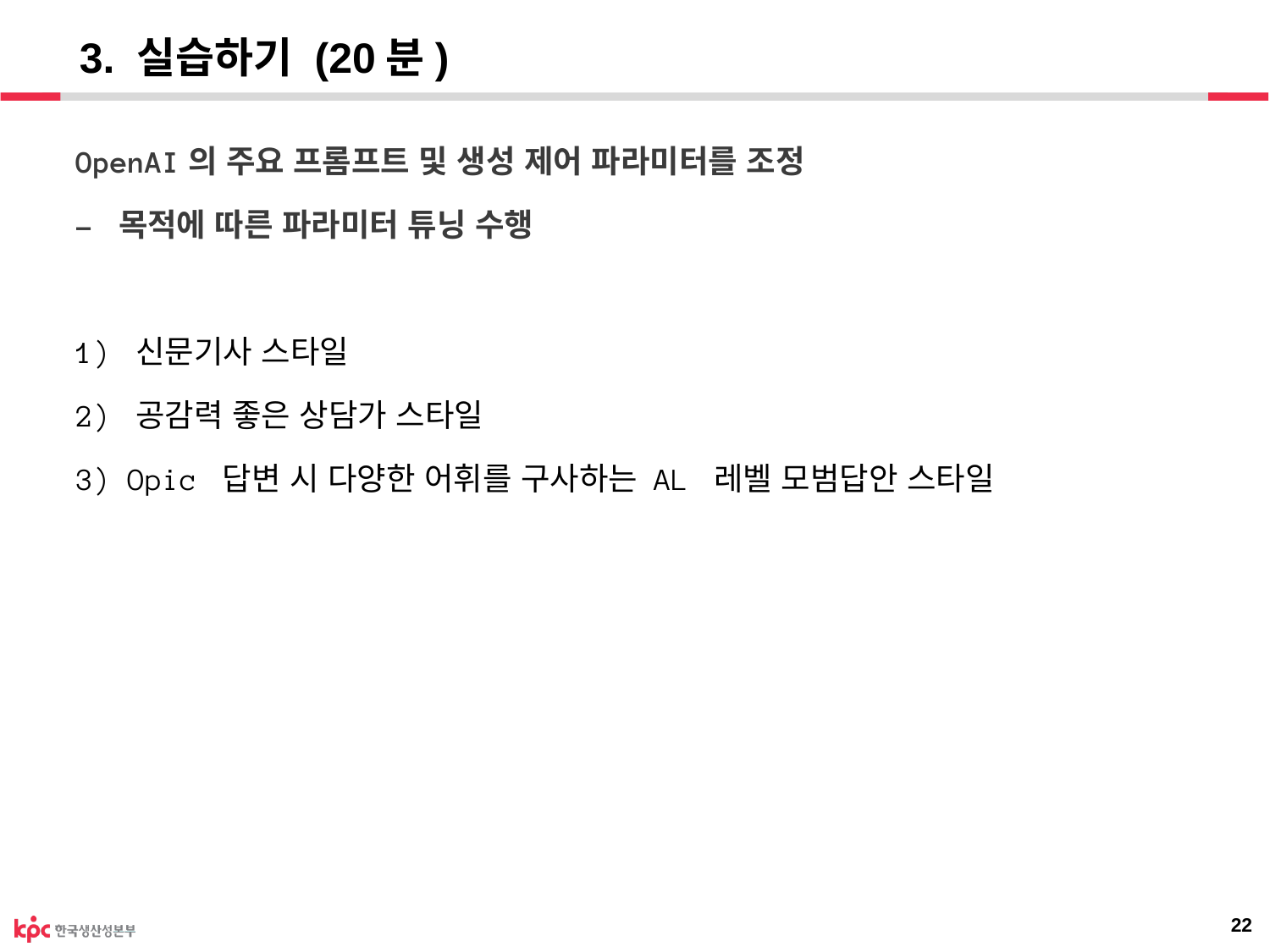

# 3. 실습하기 (20분)
OpenAI의 주요 프롬프트 및 생성 제어 파라미터를 조정
- 목적에 따른 파라미터 튜닝 수행

1) 신문기사 스타일
2) 공감력 좋은 상담가 스타일
3) Opic 답변 시 다양한 어휘를 구사하는 AL 레벨 모범답안 스타일